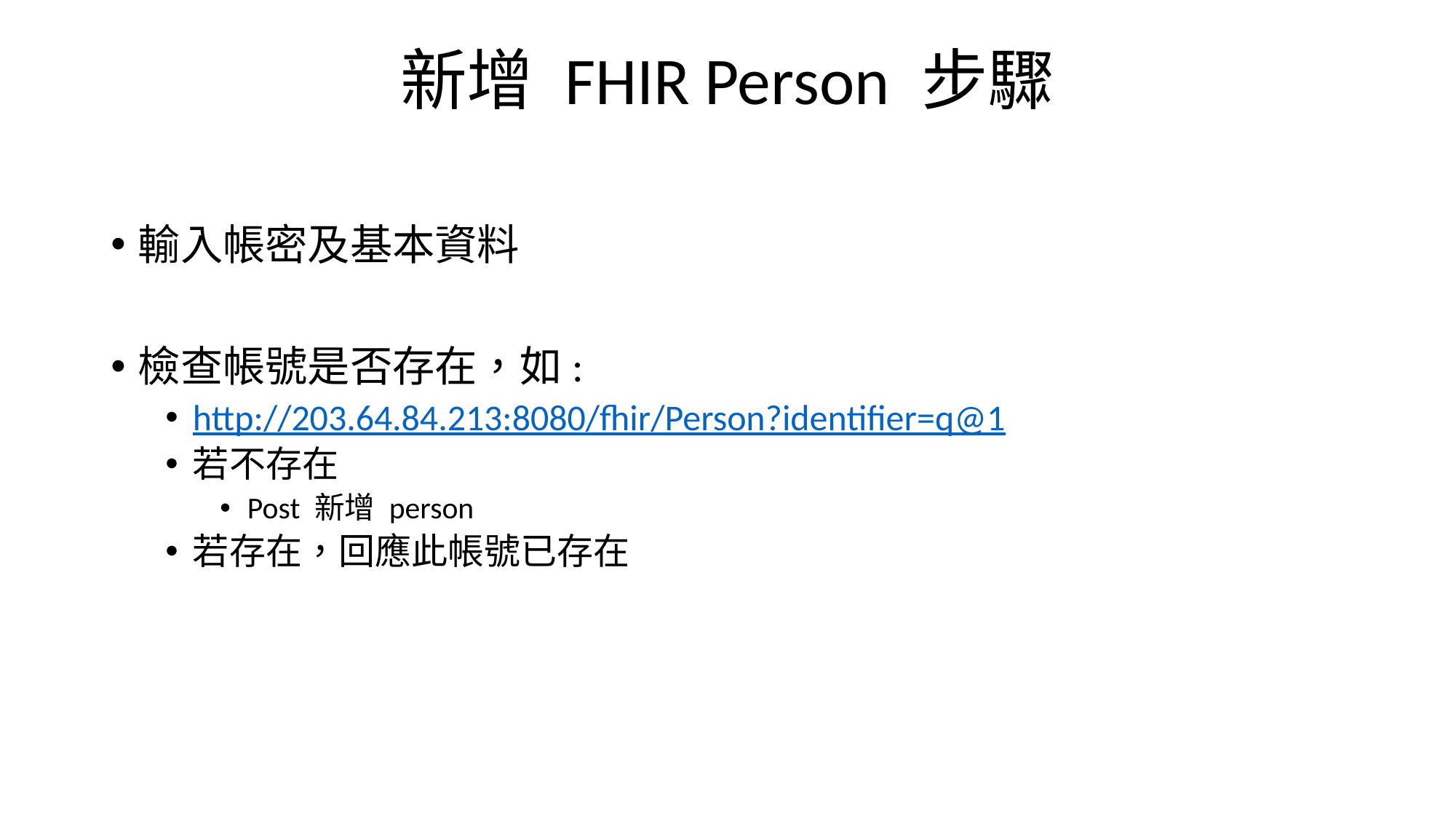

# 新增 FHIR Person 步驟
輸入帳密及基本資料

檢查帳號是否存在，如:
http://203.64.84.213:8080/fhir/Person?identifier=q@1
若不存在
Post 新增 person
若存在，回應此帳號已存在